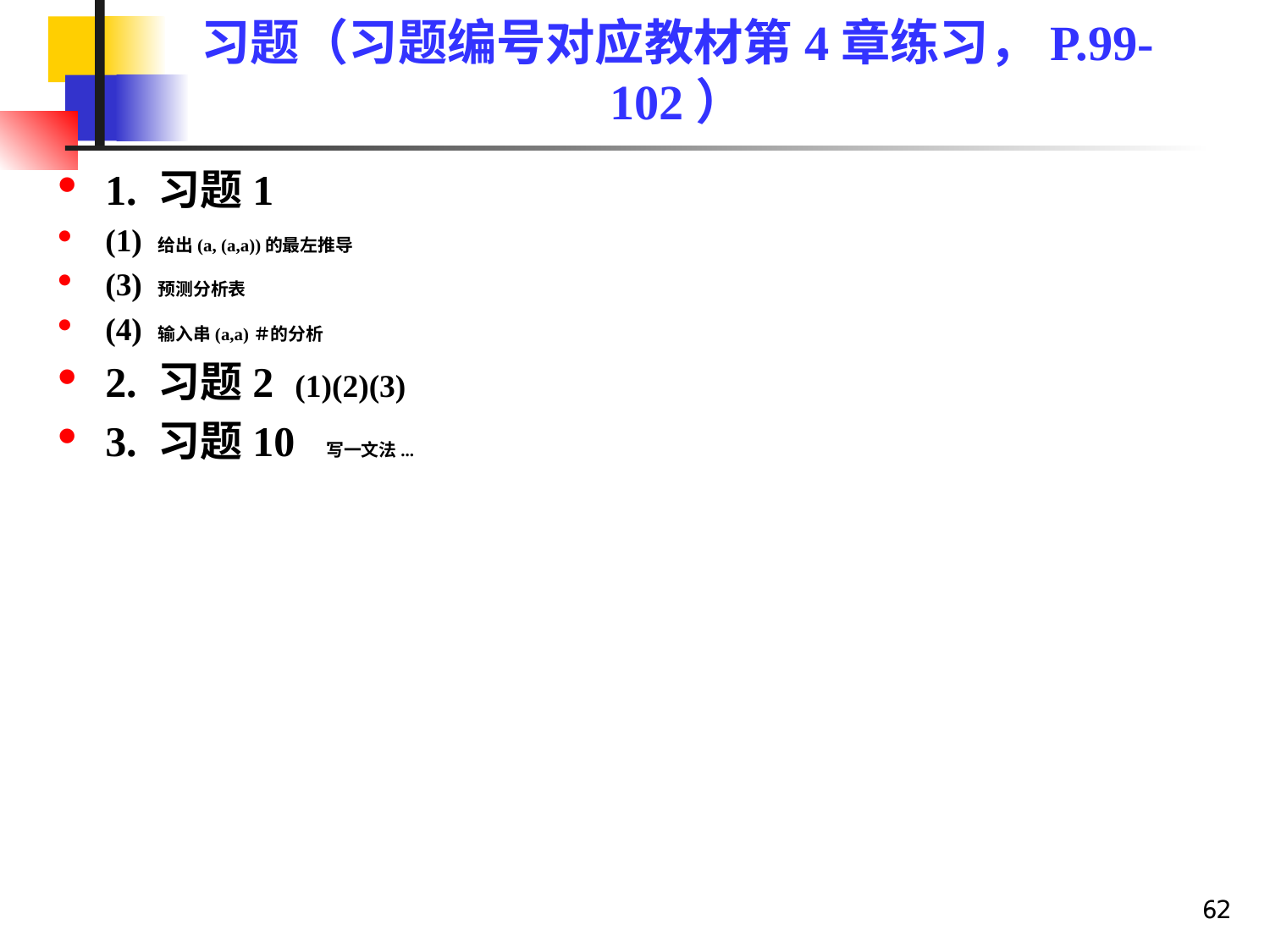

# 习题（习题编号对应教材第4章练习，P.99-102）
1. 习题1
(1) 给出(a, (a,a))的最左推导
(3) 预测分析表
(4) 输入串(a,a)＃的分析
2. 习题2  (1)(2)(3)
3. 习题10  写一文法...
62